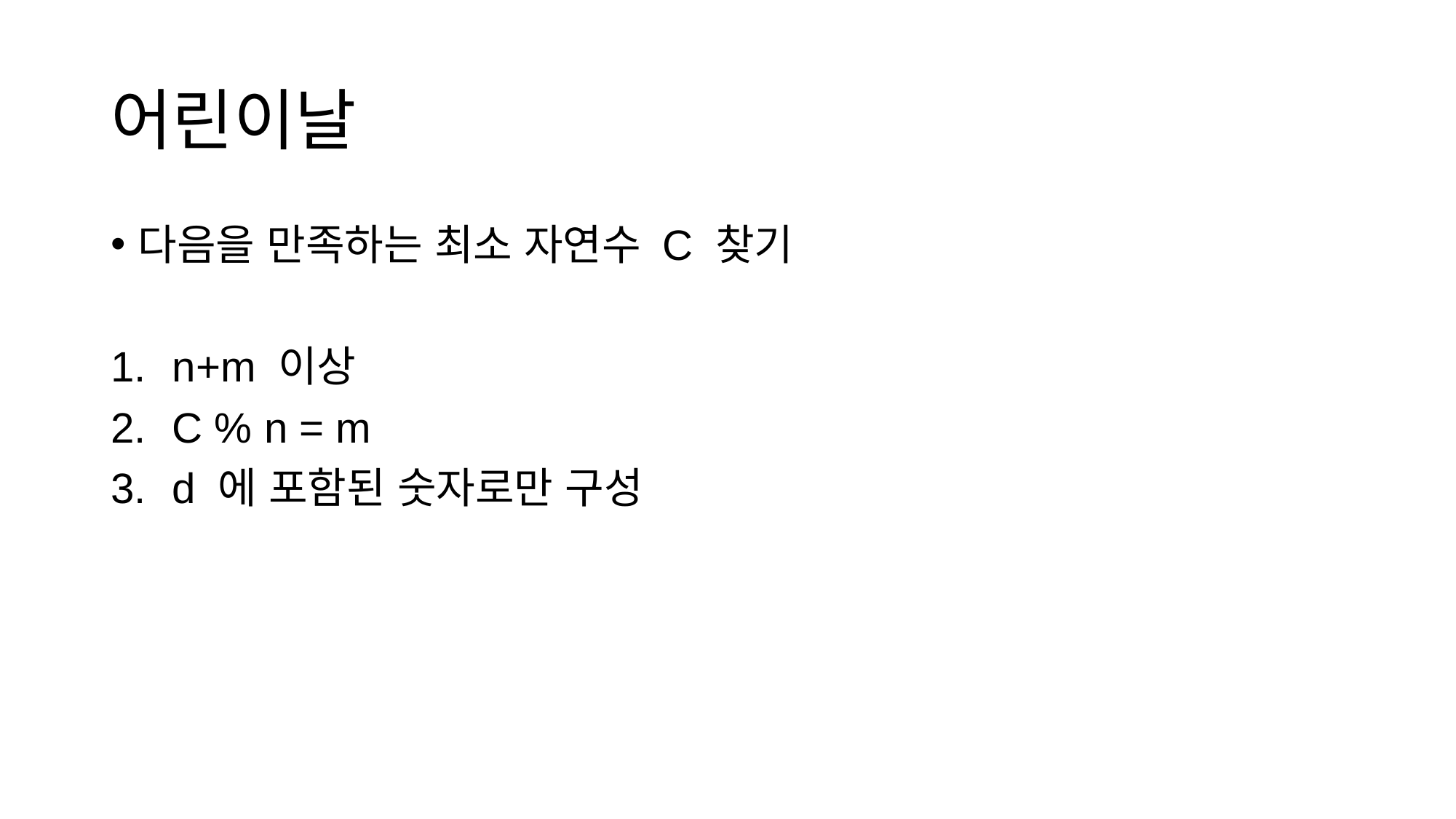

# 어린이날
다음을 만족하는 최소 자연수 C 찾기

n+m 이상
C % n = m
d 에 포함된 숫자로만 구성